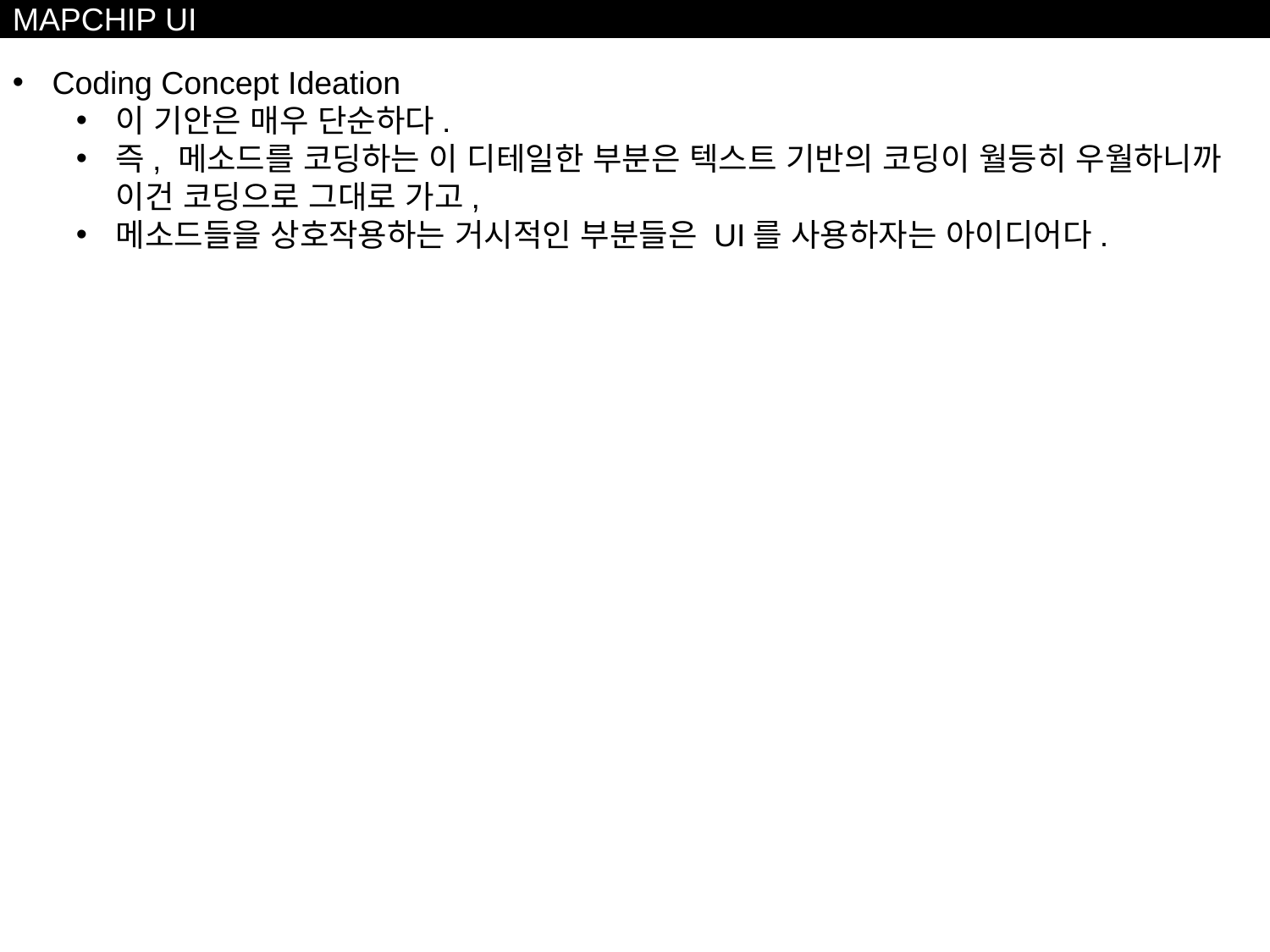

MAPCHIP UI
Coding Concept Ideation
이 기안은 매우 단순하다.
즉, 메소드를 코딩하는 이 디테일한 부분은 텍스트 기반의 코딩이 월등히 우월하니까 이건 코딩으로 그대로 가고,
메소드들을 상호작용하는 거시적인 부분들은 UI를 사용하자는 아이디어다.